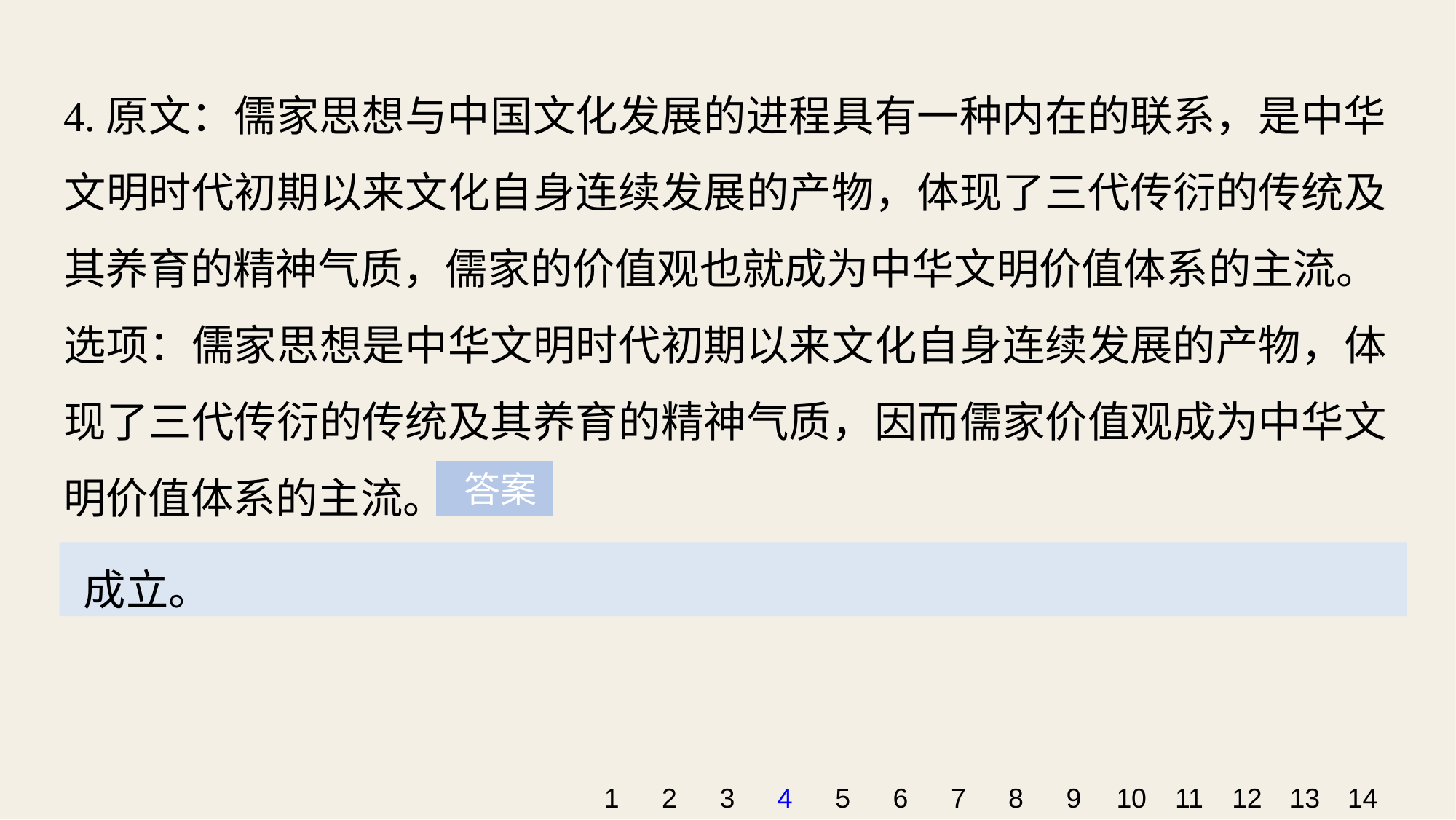

4.原文：儒家思想与中国文化发展的进程具有一种内在的联系，是中华文明时代初期以来文化自身连续发展的产物，体现了三代传衍的传统及其养育的精神气质，儒家的价值观也就成为中华文明价值体系的主流。
选项：儒家思想是中华文明时代初期以来文化自身连续发展的产物，体现了三代传衍的传统及其养育的精神气质，因而儒家价值观成为中华文明价值体系的主流。
 答案
成立。

1
2
3
4
5
6
7
8
9
10
11
12
13
14